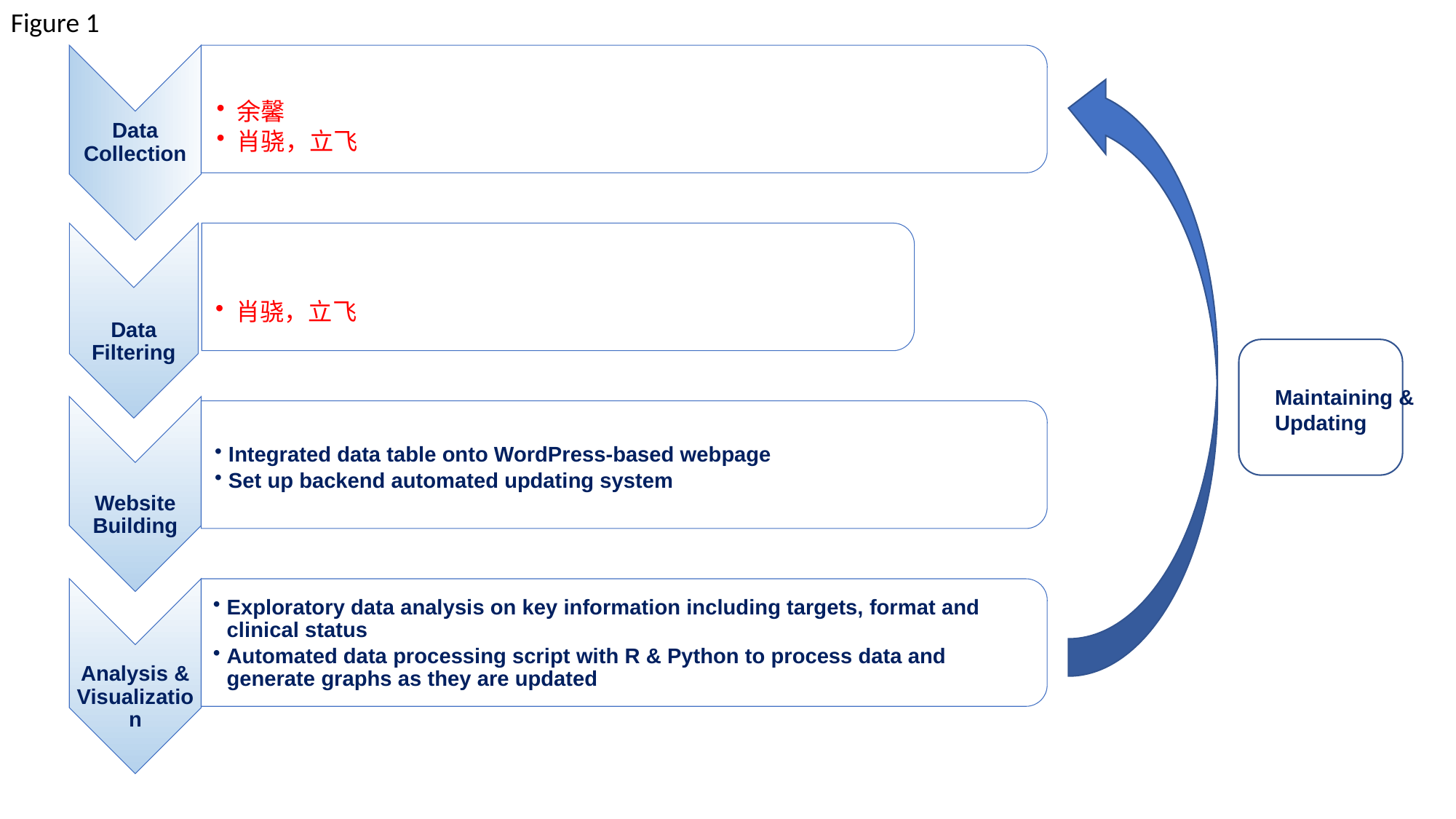

Figure 1
Data Collection

余馨
肖骁，立飞

Data Filtering

肖骁，立飞

Website
Building

Integrated data table onto WordPress-based webpage
Set up backend automated updating system

Analysis & Visualization

Exploratory data analysis on key information including targets, format and clinical status
Automated data processing script with R & Python to process data and generate graphs as they are updated

Maintaining & Updating